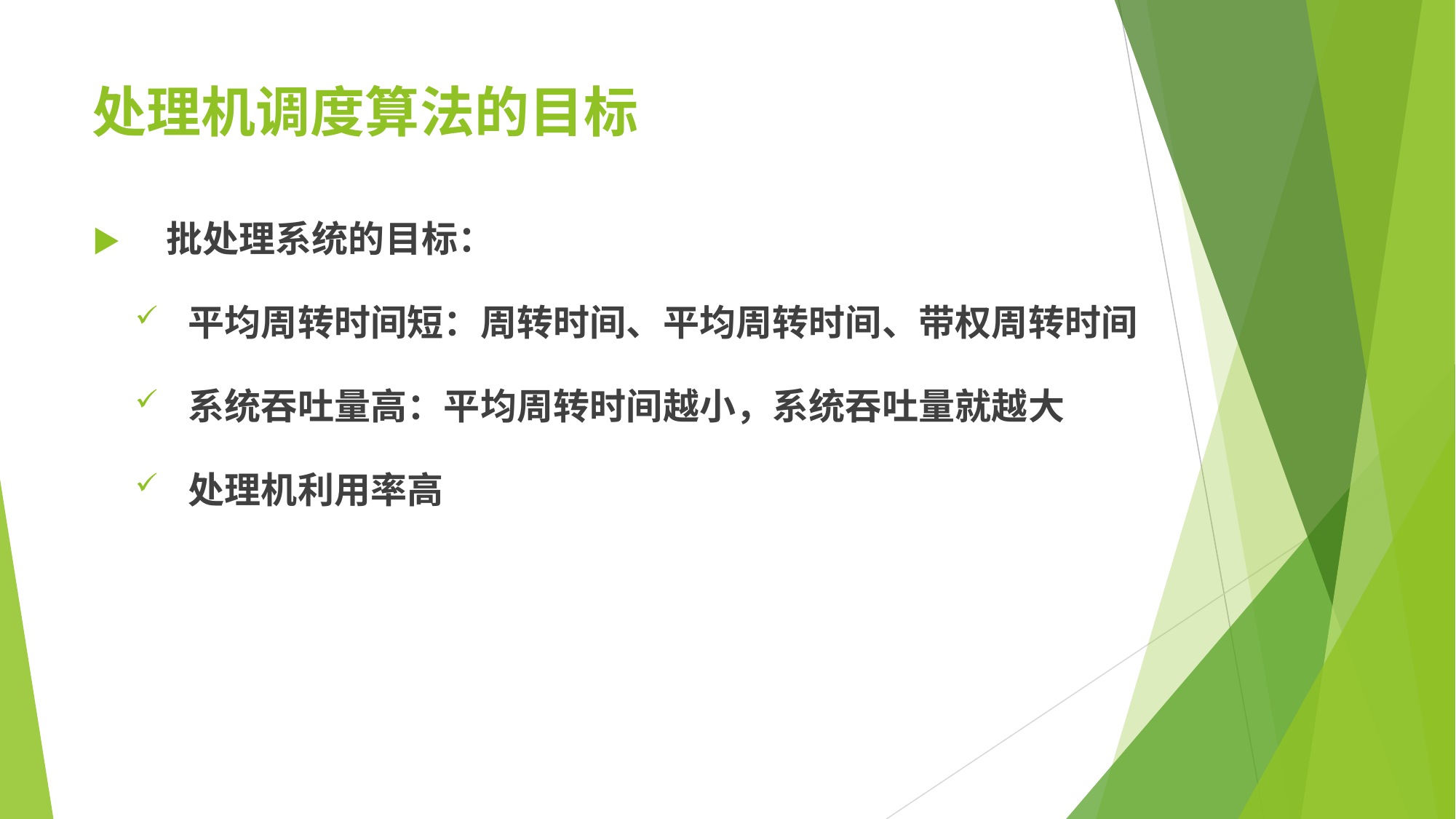

# 处理机调度算法的目标
▶	批处理系统的目标：

平均周转时间短：周转时间、平均周转时间、带权周转时间

系统吞吐量高：平均周转时间越小，系统吞吐量就越大

处理机利用率高